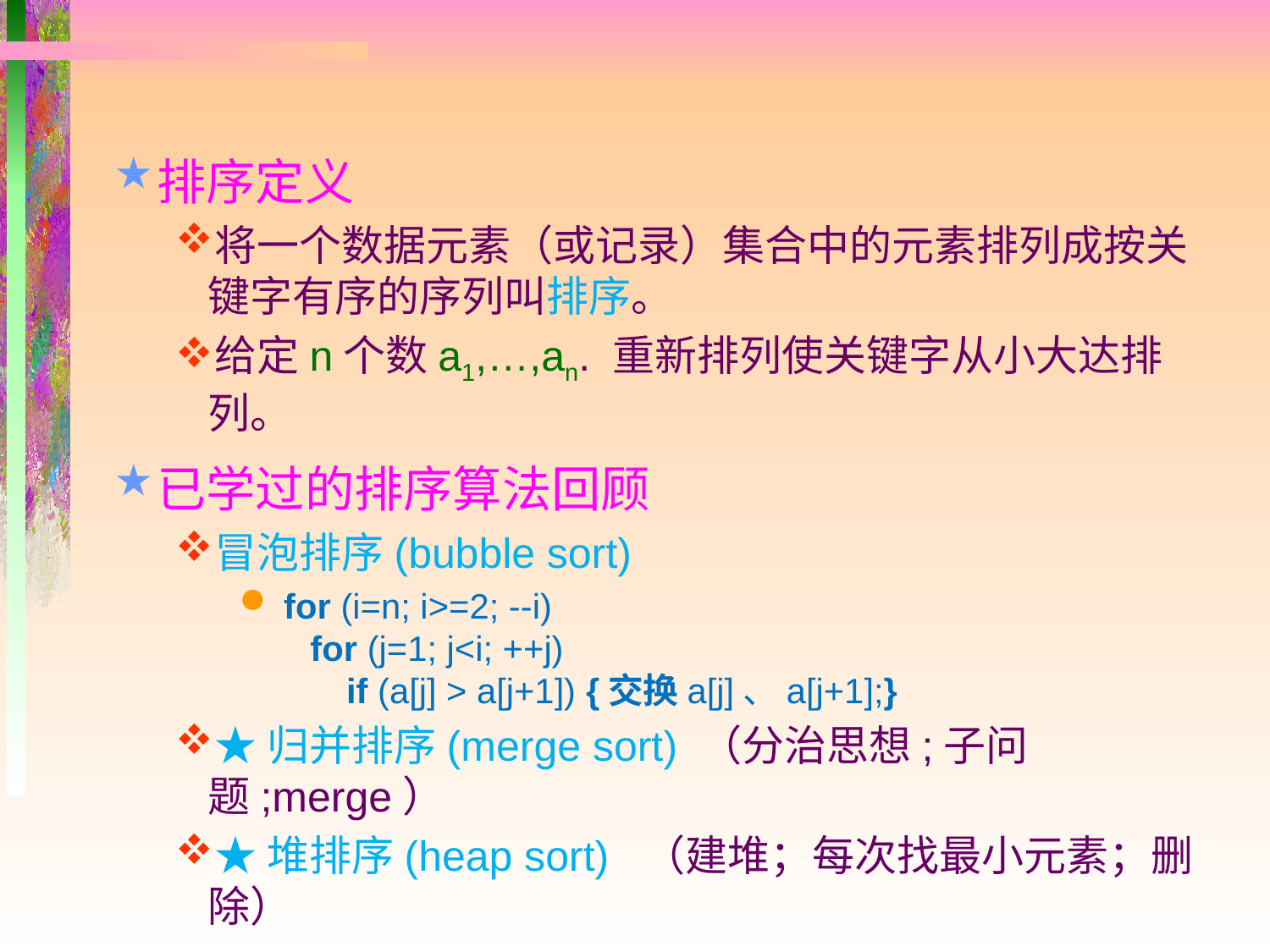

排序定义
将一个数据元素（或记录）集合中的元素排列成按关键字有序的序列叫排序。
给定n个数a1,…,an. 重新排列使关键字从小大达排列。
已学过的排序算法回顾
冒泡排序(bubble sort)
 for (i=n; i>=2; --i)
    for (j=1; j<i; ++j)
　    if (a[j] > a[j+1]) {交换a[j]、a[j+1];}
★归并排序(merge sort) （分治思想;子问题;merge）
★堆排序(heap sort)  （建堆；每次找最小元素；删除）